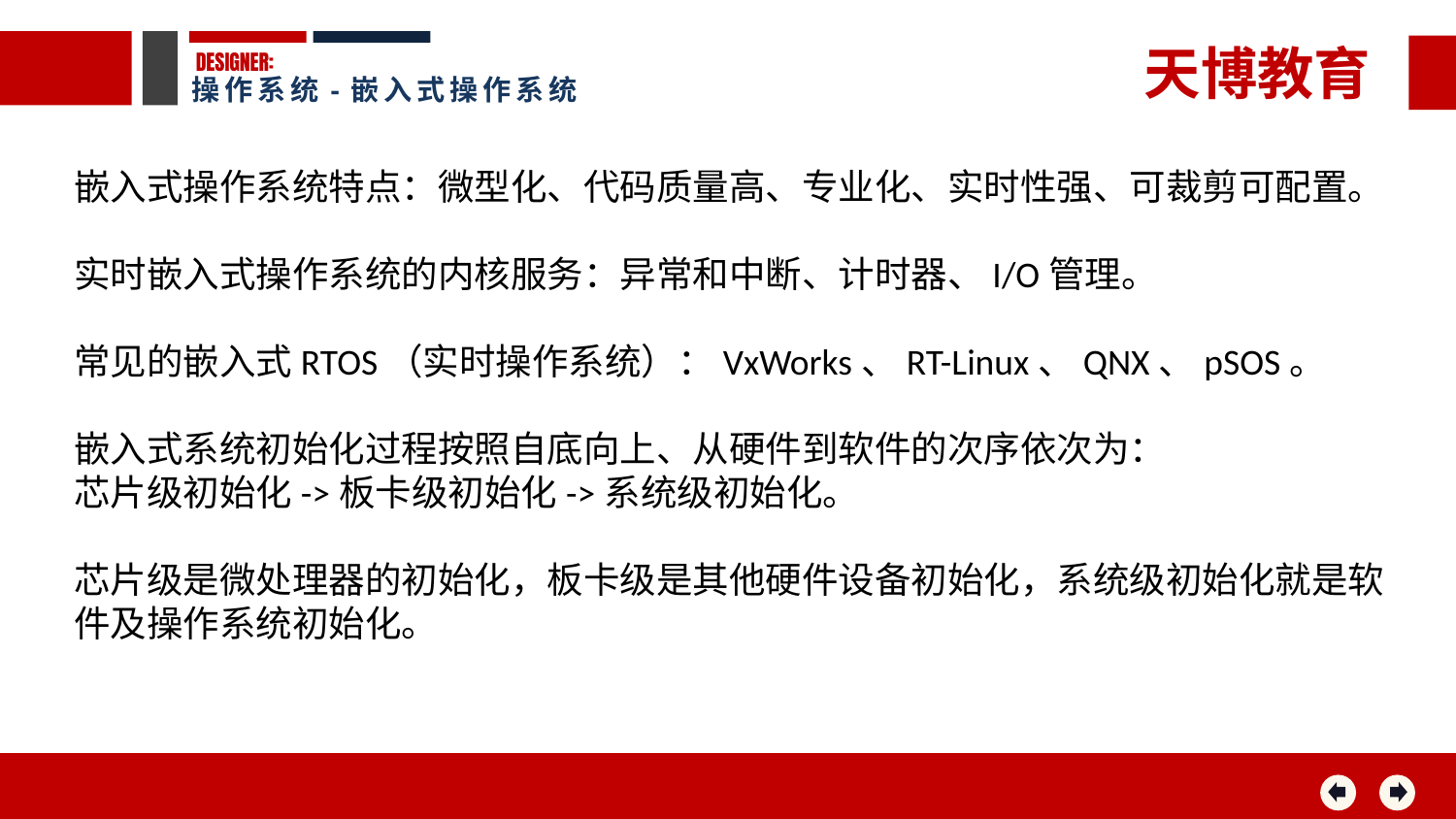

天博教育
DESIGNER:
操作系统-嵌入式操作系统
嵌入式操作系统特点：微型化、代码质量高、专业化、实时性强、可裁剪可配置。

实时嵌入式操作系统的内核服务：异常和中断、计时器、I/O管理。

常见的嵌入式RTOS（实时操作系统）：VxWorks、RT-Linux、QNX、pSOS。

嵌入式系统初始化过程按照自底向上、从硬件到软件的次序依次为：
芯片级初始化->板卡级初始化->系统级初始化。

芯片级是微处理器的初始化，板卡级是其他硬件设备初始化，系统级初始化就是软件及操作系统初始化。